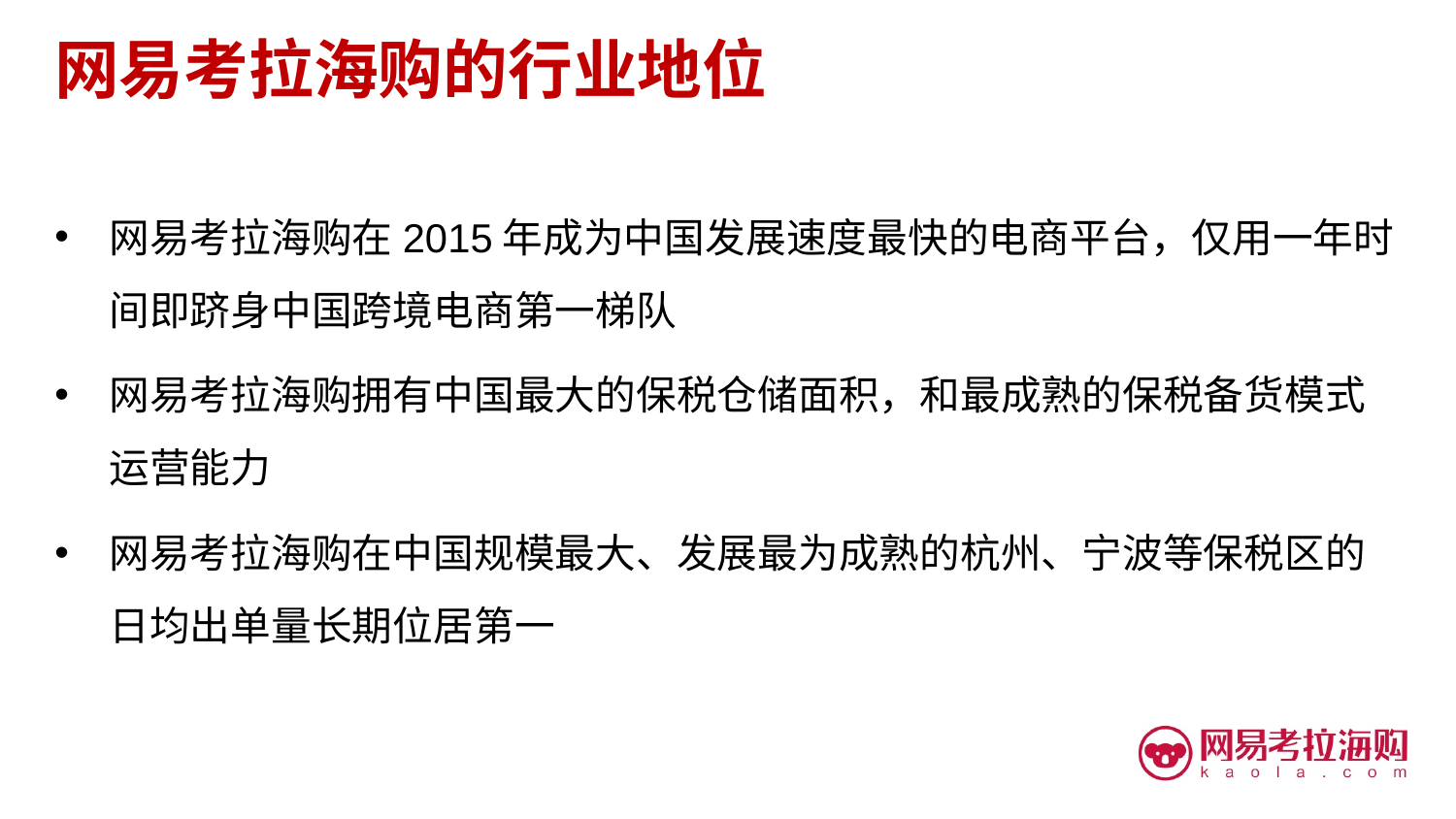

# 网易考拉海购的行业地位
网易考拉海购在2015年成为中国发展速度最快的电商平台，仅用一年时间即跻身中国跨境电商第一梯队
网易考拉海购拥有中国最大的保税仓储面积，和最成熟的保税备货模式运营能力
网易考拉海购在中国规模最大、发展最为成熟的杭州、宁波等保税区的日均出单量长期位居第一